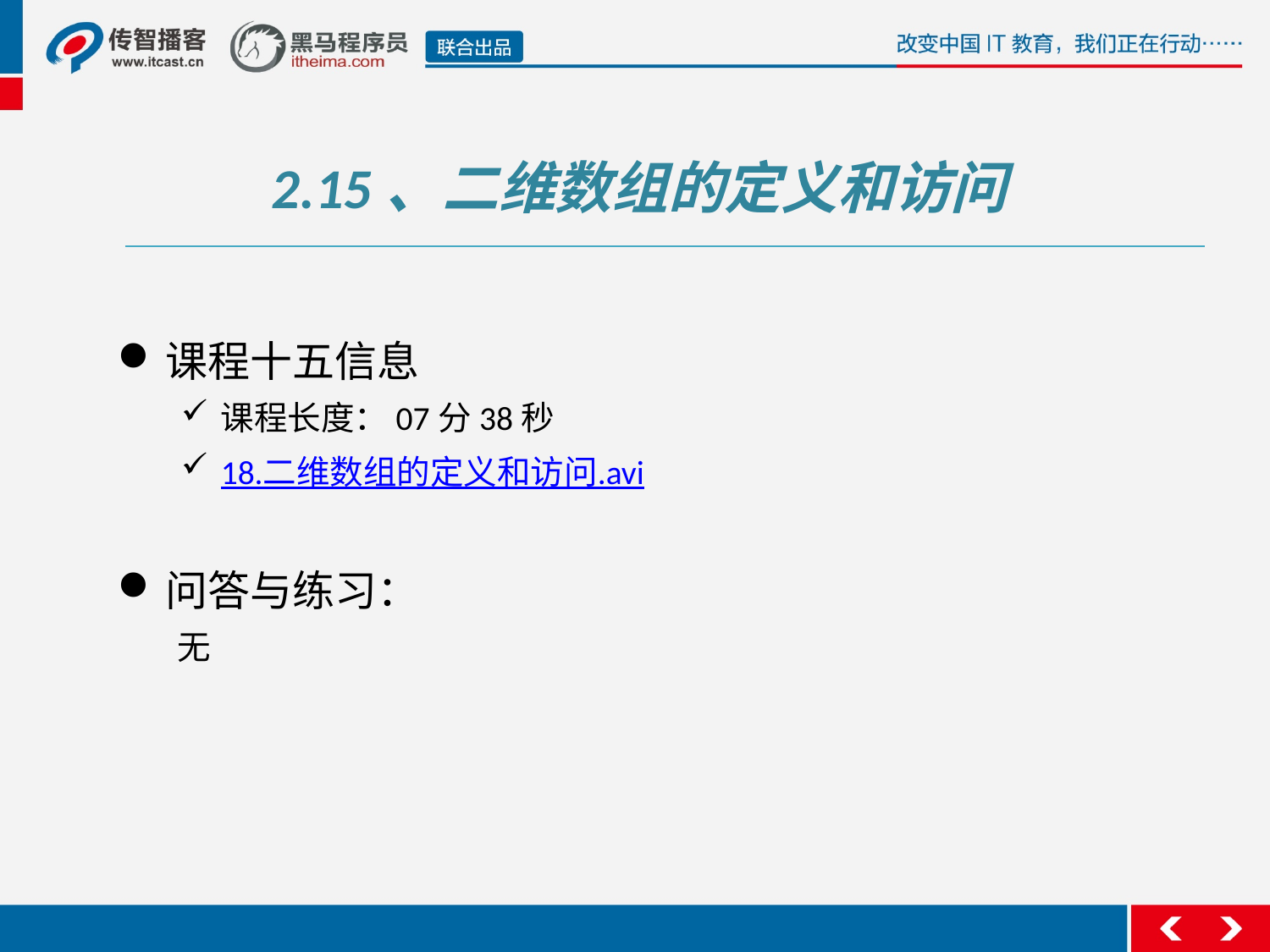

2.15、二维数组的定义和访问

课程十五信息
课程长度：07分38秒
18.二维数组的定义和访问.avi

问答与练习：
       无